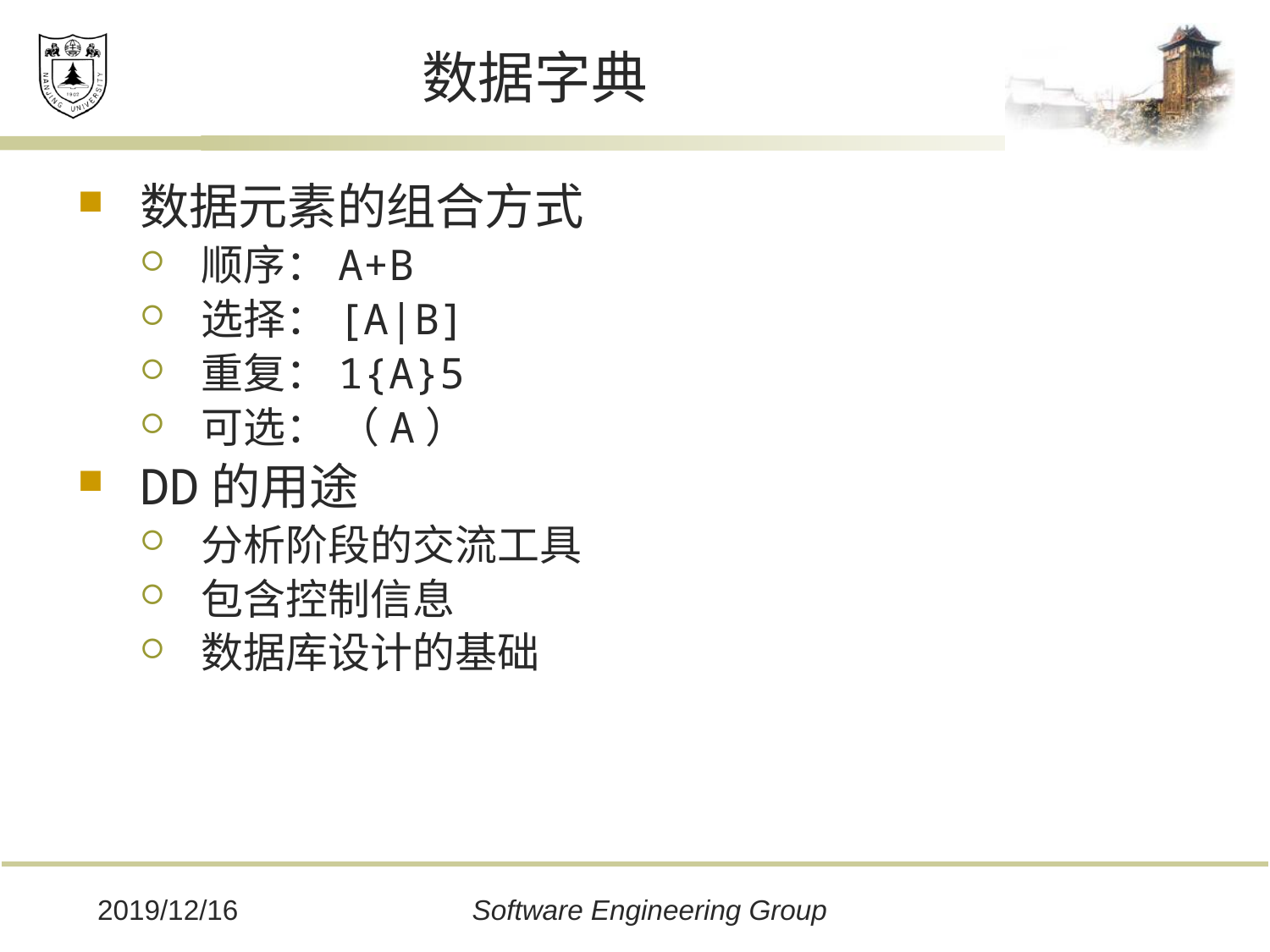

# 数据字典
数据元素的组合方式
顺序：A+B
选择：[A|B]
重复：1{A}5
可选： （A）
DD的用途
分析阶段的交流工具
包含控制信息
数据库设计的基础

2019/12/16
Software Engineering Group